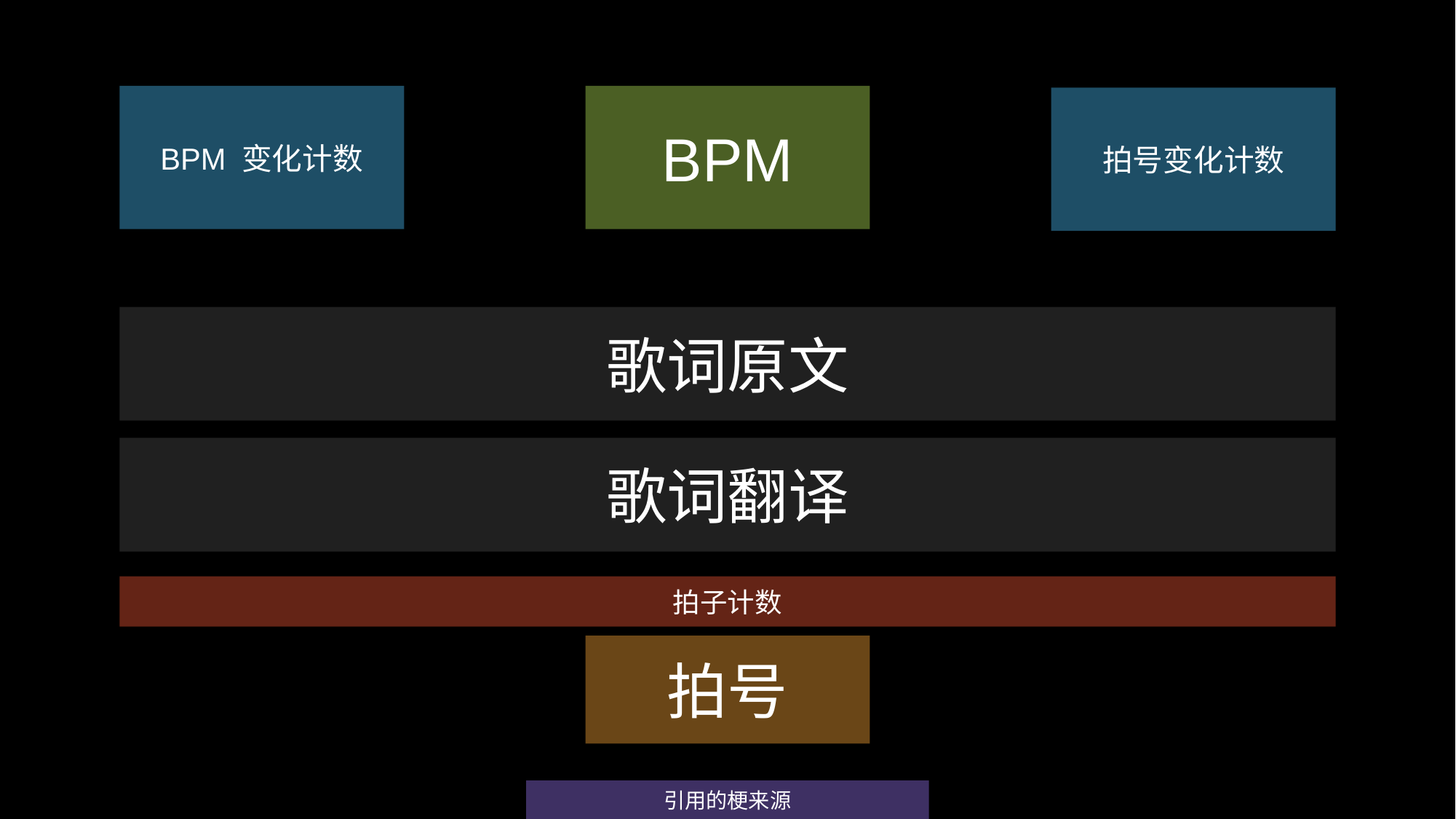

BPM 变化计数
BPM
拍号变化计数
歌词原文
歌词翻译
拍子计数
拍号
引用的梗来源